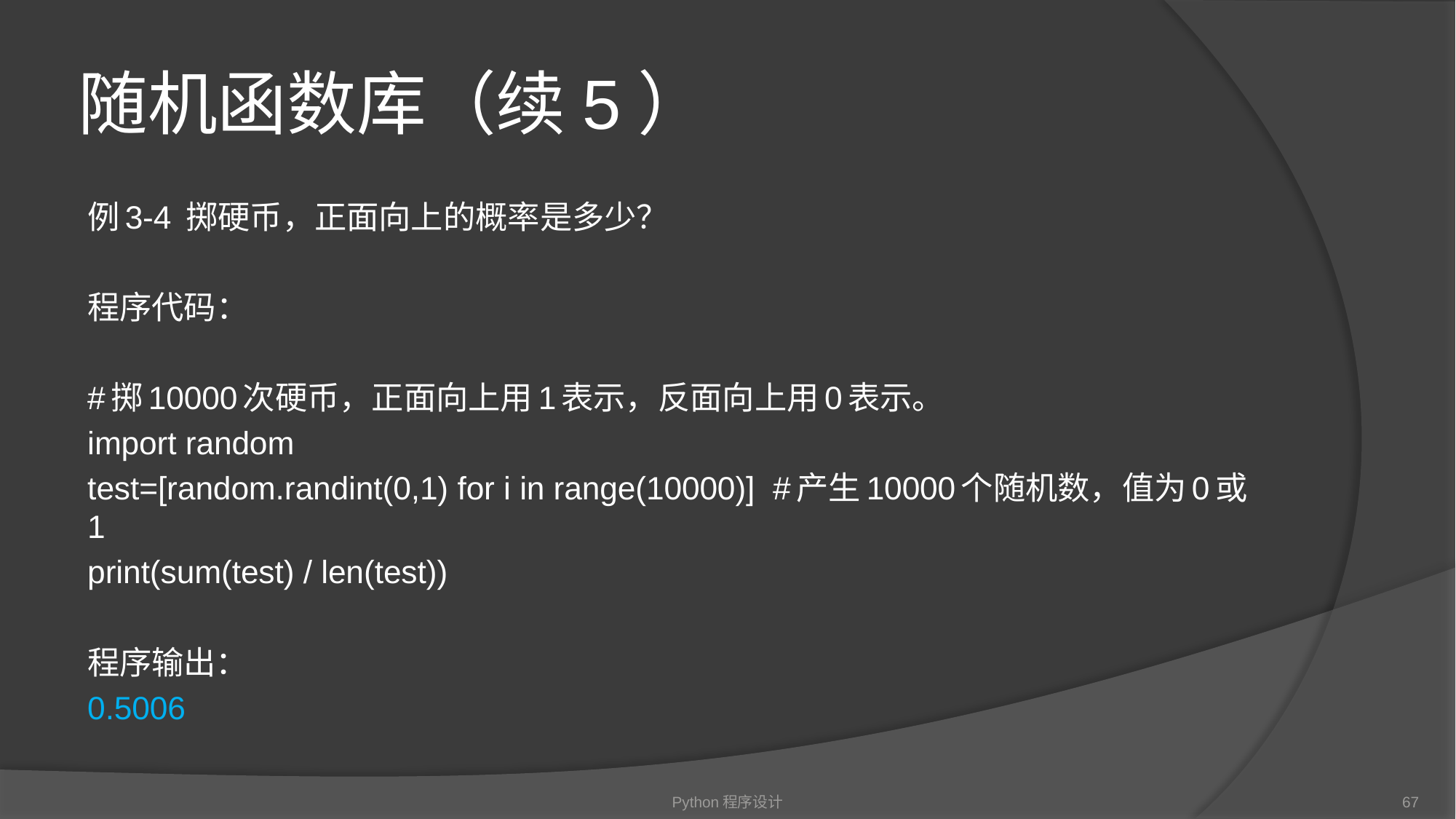

# 随机函数库（续5）
例3-4 掷硬币，正面向上的概率是多少？

程序代码：

#掷10000次硬币，正面向上用1表示，反面向上用0表示。
import random
test=[random.randint(0,1) for i in range(10000)]  #产生10000个随机数，值为0或1
print(sum(test) / len(test))

程序输出：
0.5006

Python程序设计
67